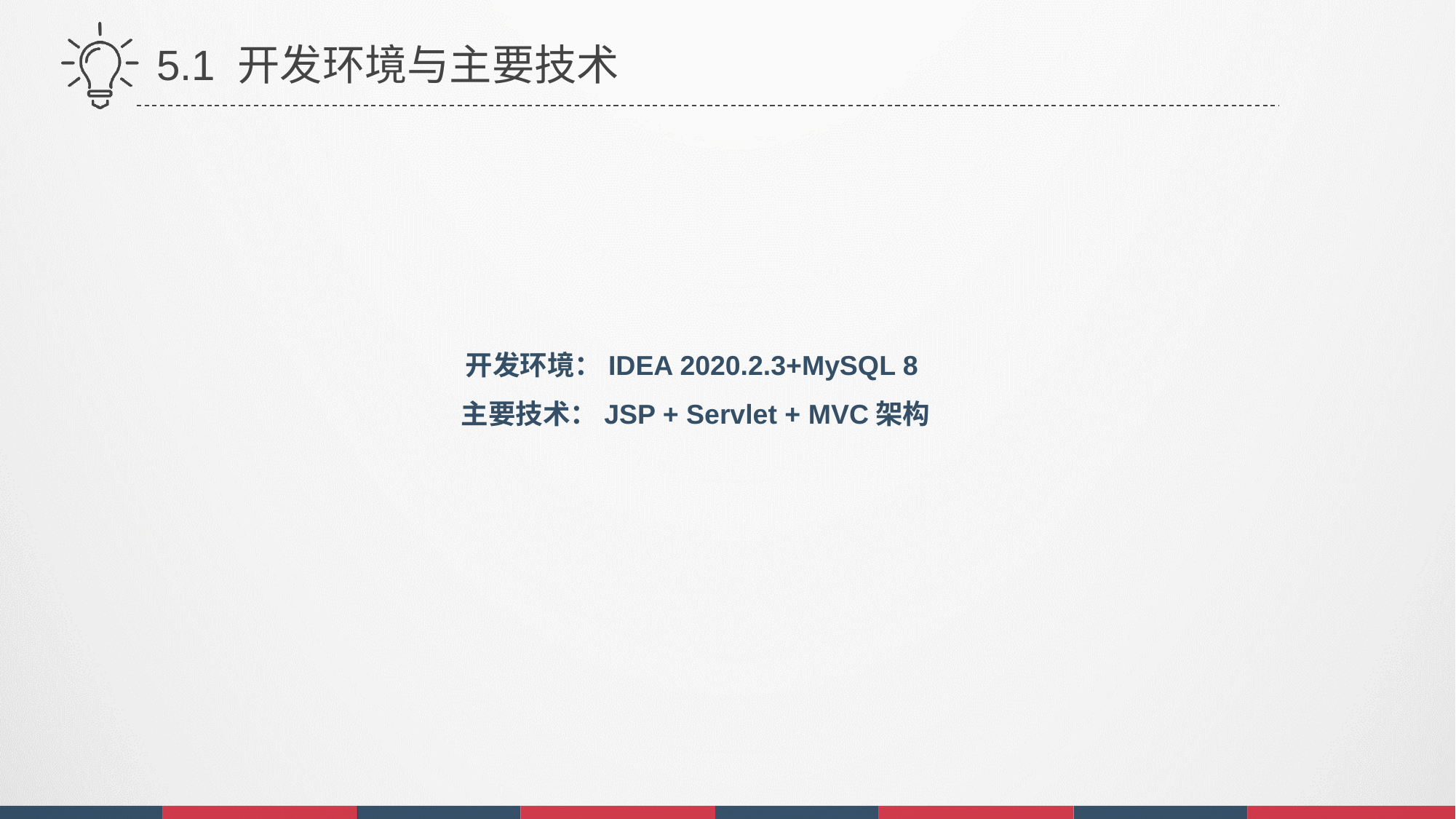

5.1 开发环境与主要技术
开发环境：IDEA 2020.2.3+MySQL 8
主要技术：JSP + Servlet + MVC架构